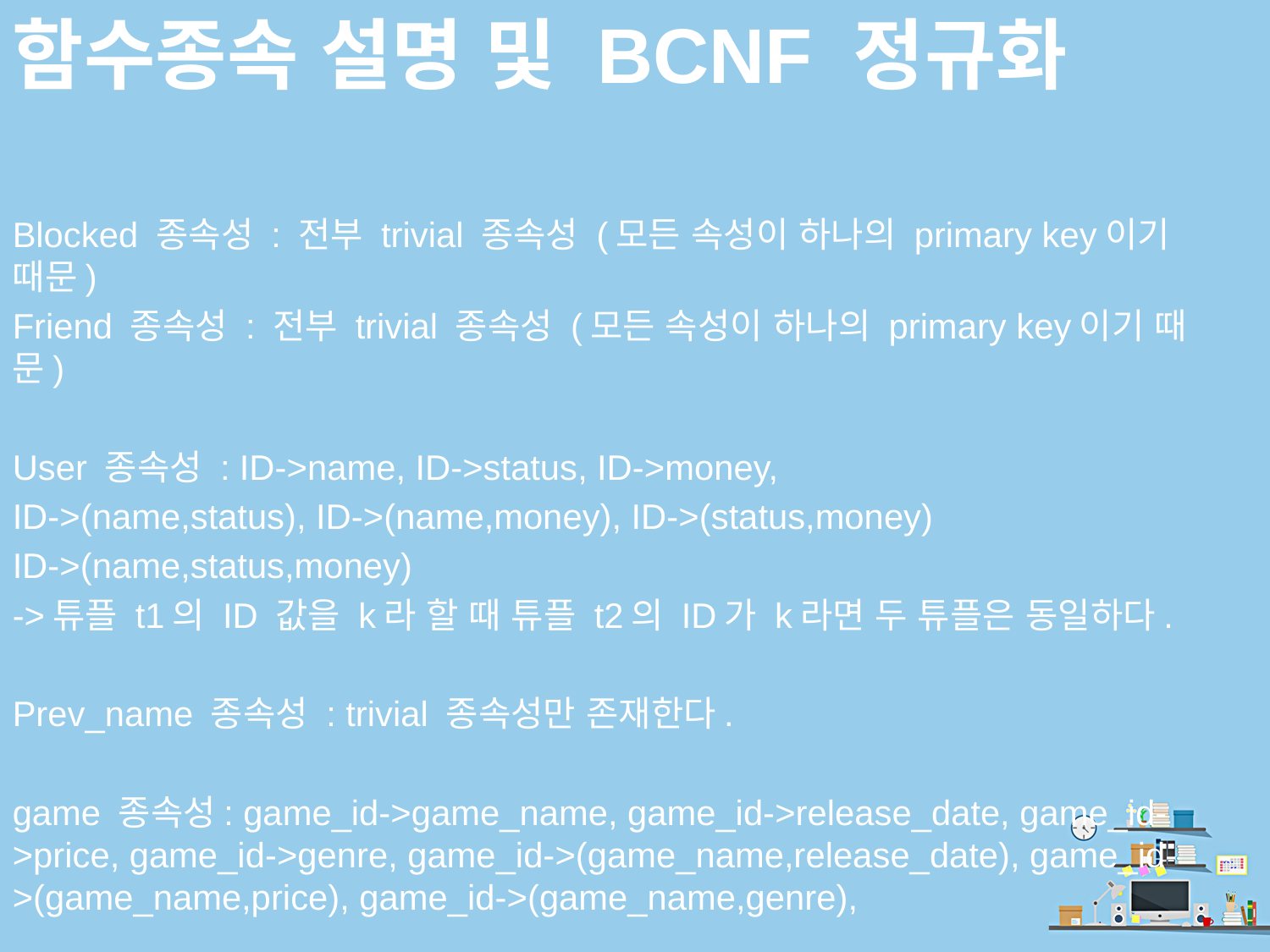

# 함수종속 설명 및 BCNF 정규화
Blocked 종속성 : 전부 trivial 종속성 (모든 속성이 하나의 primary key이기 때문)
Friend 종속성 : 전부 trivial 종속성 (모든 속성이 하나의 primary key이기 때문)

User 종속성 : ID->name, ID->status, ID->money,
ID->(name,status), ID->(name,money), ID->(status,money)
ID->(name,status,money)
->튜플 t1의 ID 값을 k라 할 때 튜플 t2의 ID가 k라면 두 튜플은 동일하다.

Prev_name 종속성 : trivial 종속성만 존재한다.

game 종속성: game_id->game_name, game_id->release_date, game_id->price, game_id->genre, game_id->(game_name,release_date), game_id->(game_name,price), game_id->(game_name,genre),